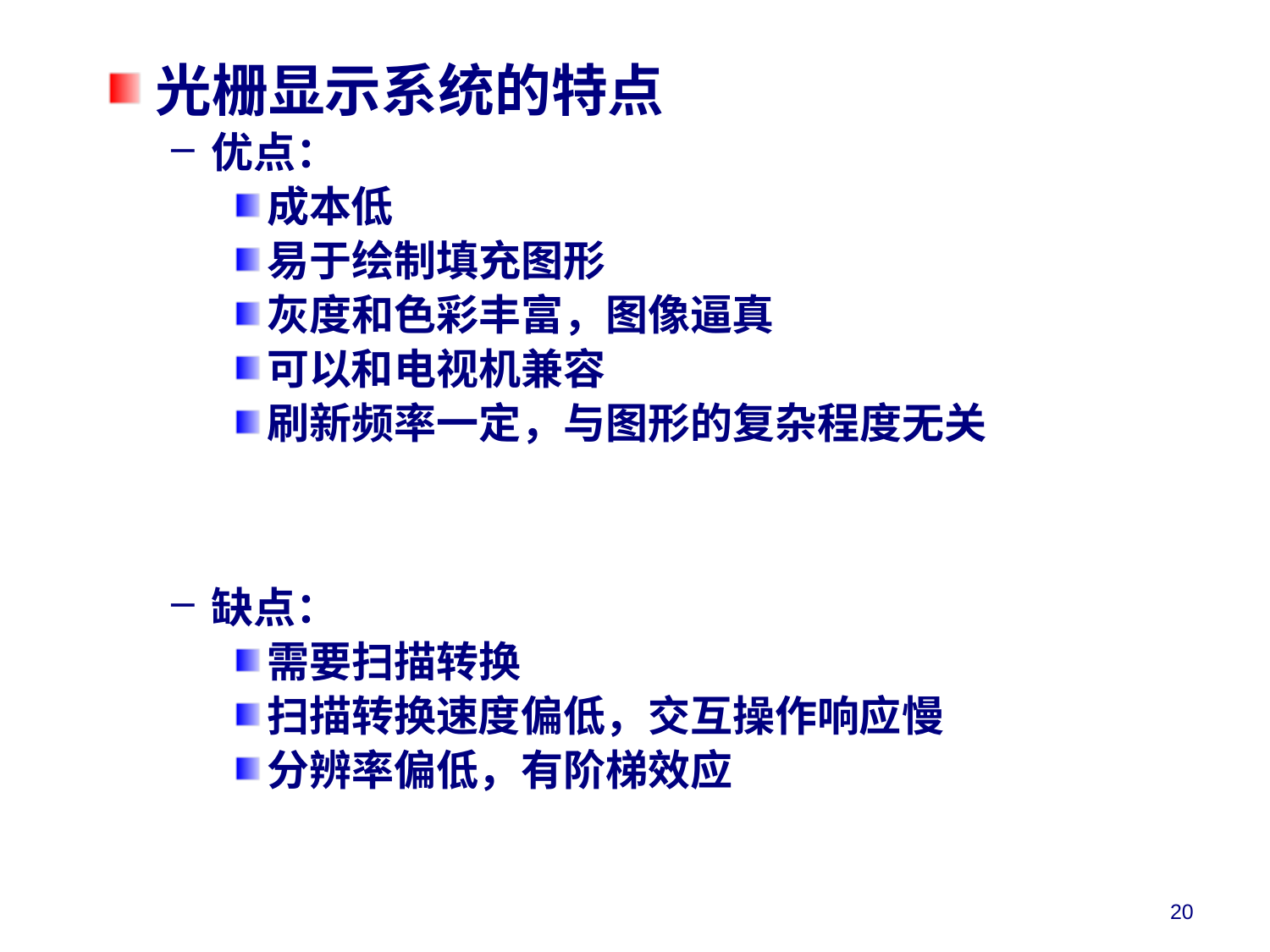

光栅显示系统的特点
优点：
成本低
易于绘制填充图形
灰度和色彩丰富，图像逼真
可以和电视机兼容
刷新频率一定，与图形的复杂程度无关

缺点：
需要扫描转换
扫描转换速度偏低，交互操作响应慢
分辨率偏低，有阶梯效应

20